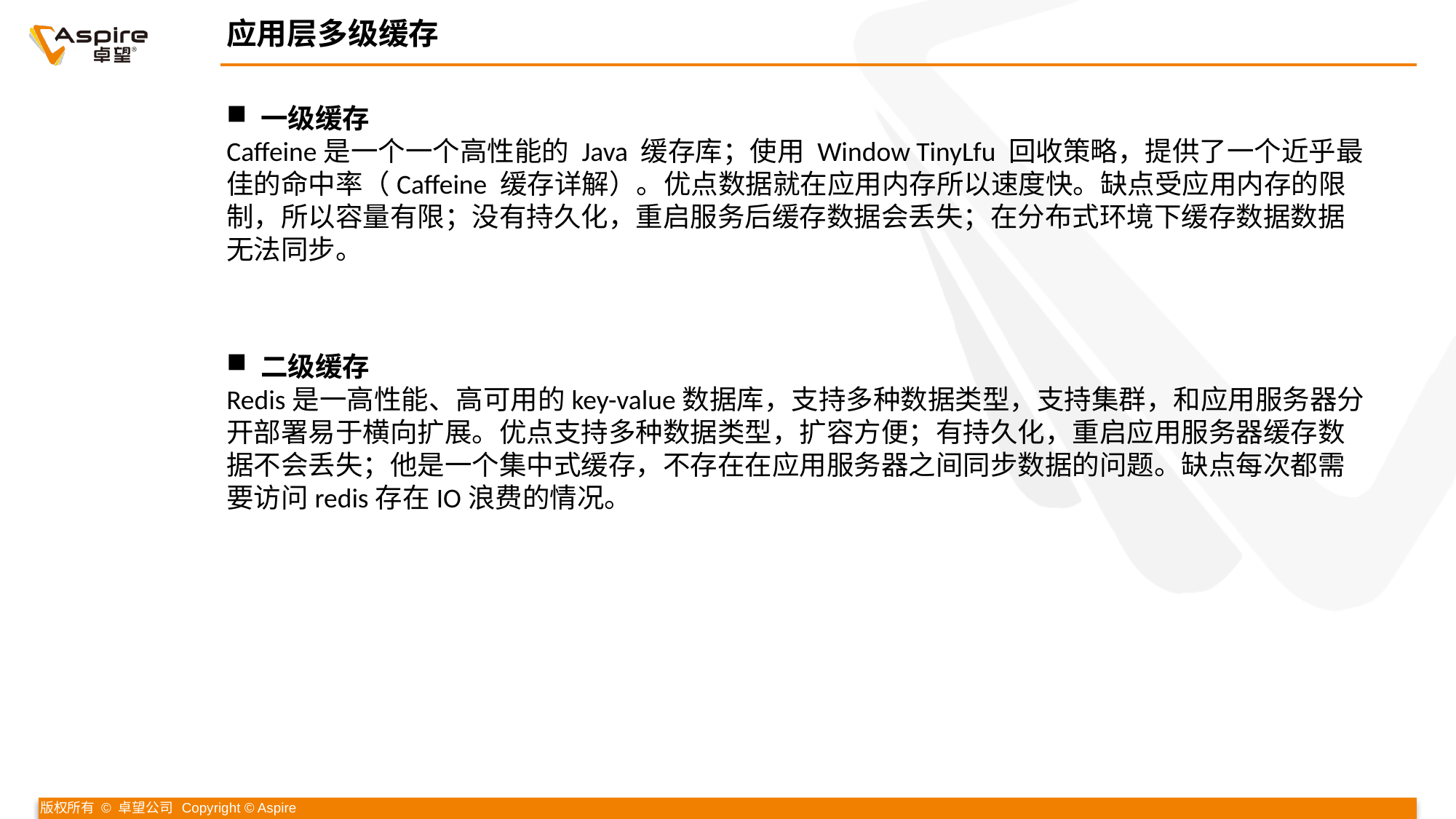

应用层多级缓存
一级缓存
Caffeine是一个一个高性能的 Java 缓存库；使用 Window TinyLfu 回收策略，提供了一个近乎最佳的命中率（Caffeine 缓存详解）。优点数据就在应用内存所以速度快。缺点受应用内存的限制，所以容量有限；没有持久化，重启服务后缓存数据会丢失；在分布式环境下缓存数据数据无法同步。

二级缓存
Redis是一高性能、高可用的key-value数据库，支持多种数据类型，支持集群，和应用服务器分开部署易于横向扩展。优点支持多种数据类型，扩容方便；有持久化，重启应用服务器缓存数据不会丢失；他是一个集中式缓存，不存在在应用服务器之间同步数据的问题。缺点每次都需要访问redis存在IO浪费的情况。